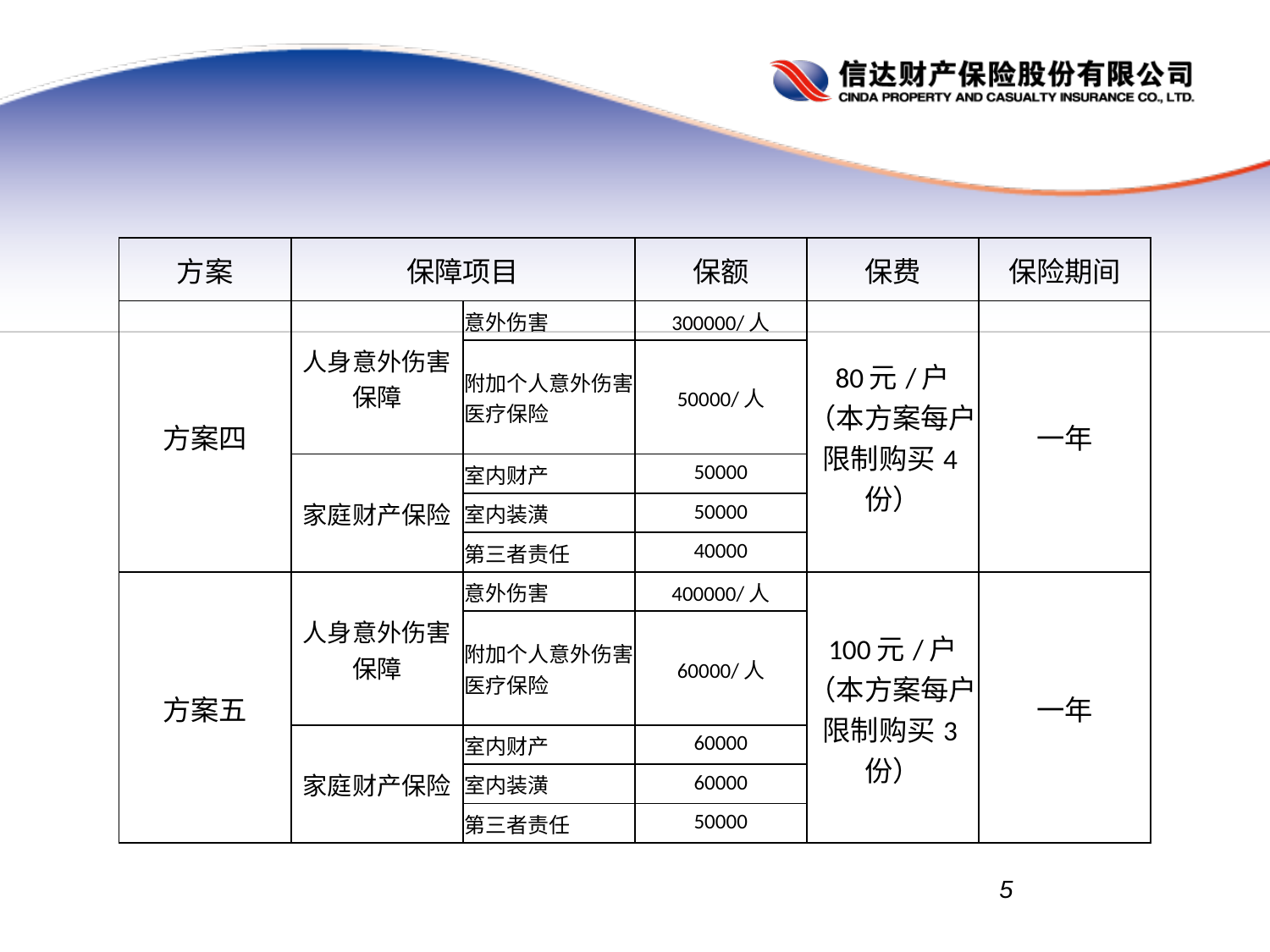

#
| 方案 | 保障项目 |  | 保额 | 保费 | 保险期间 |
| --- | --- | --- | --- | --- | --- |
| 方案四 | 人身意外伤害保障 | 意外伤害 | 300000/人 | 80元/户（本方案每户限制购买4份） | 一年 |
|  |  | 附加个人意外伤害医疗保险 | 50000/人 |  |  |
|  | 家庭财产保险 | 室内财产 | 50000 |  |  |
|  |  | 室内装潢 | 50000 |  |  |
|  |  | 第三者责任 | 40000 |  |  |
| 方案五 | 人身意外伤害保障 | 意外伤害 | 400000/人 | 100元/户（本方案每户限制购买3份） | 一年 |
|  |  | 附加个人意外伤害医疗保险 | 60000/人 |  |  |
|  | 家庭财产保险 | 室内财产 | 60000 |  |  |
|  |  | 室内装潢 | 60000 |  |  |
|  |  | 第三者责任 | 50000 |  |  |
           5